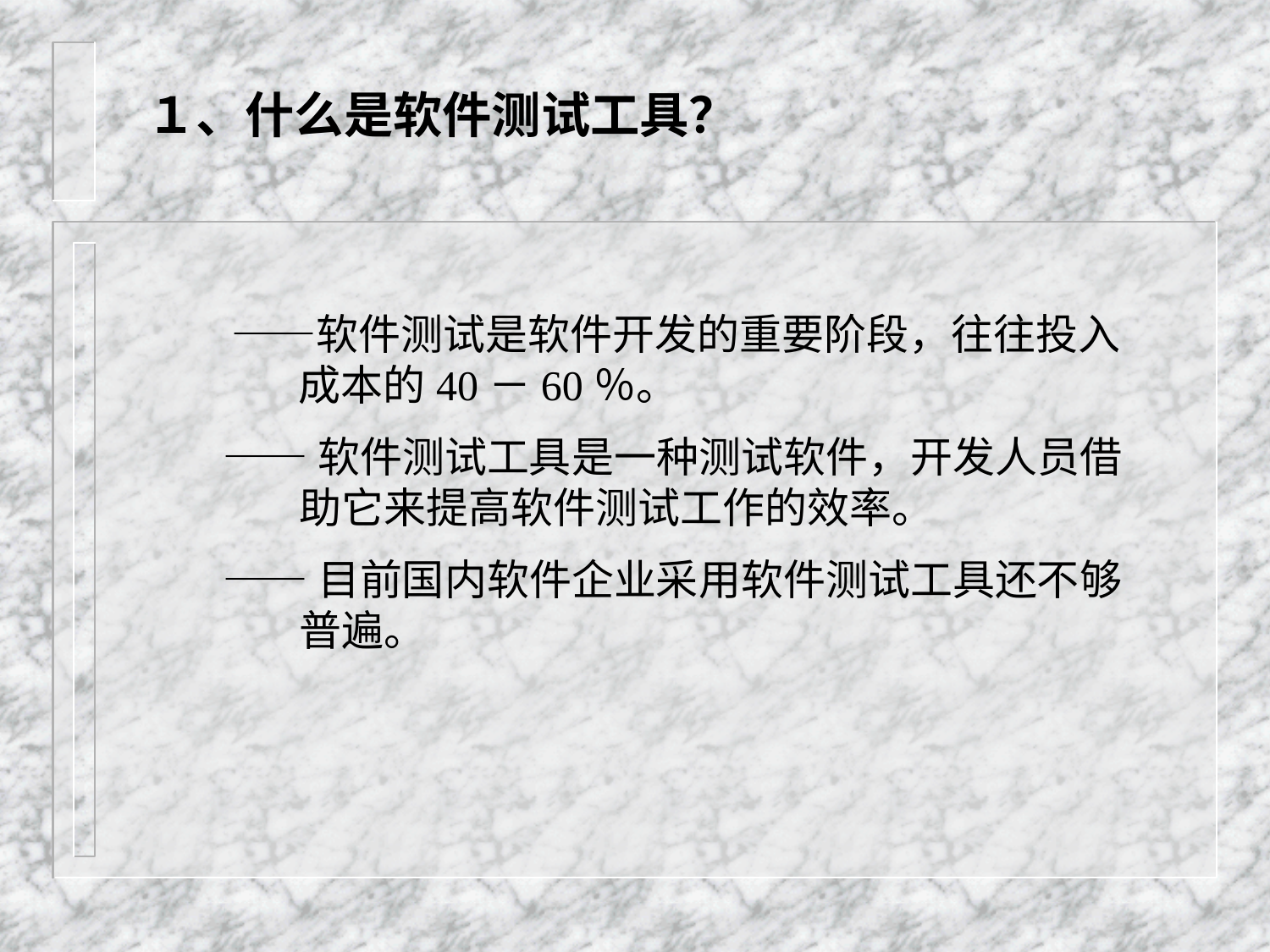

１、什么是软件测试工具？

　　——软件测试是软件开发的重要阶段，往往投入
                成本的40－60％。
        ——软件测试工具是一种测试软件，开发人员借
                助它来提高软件测试工作的效率。
        ——目前国内软件企业采用软件测试工具还不够
                普遍。